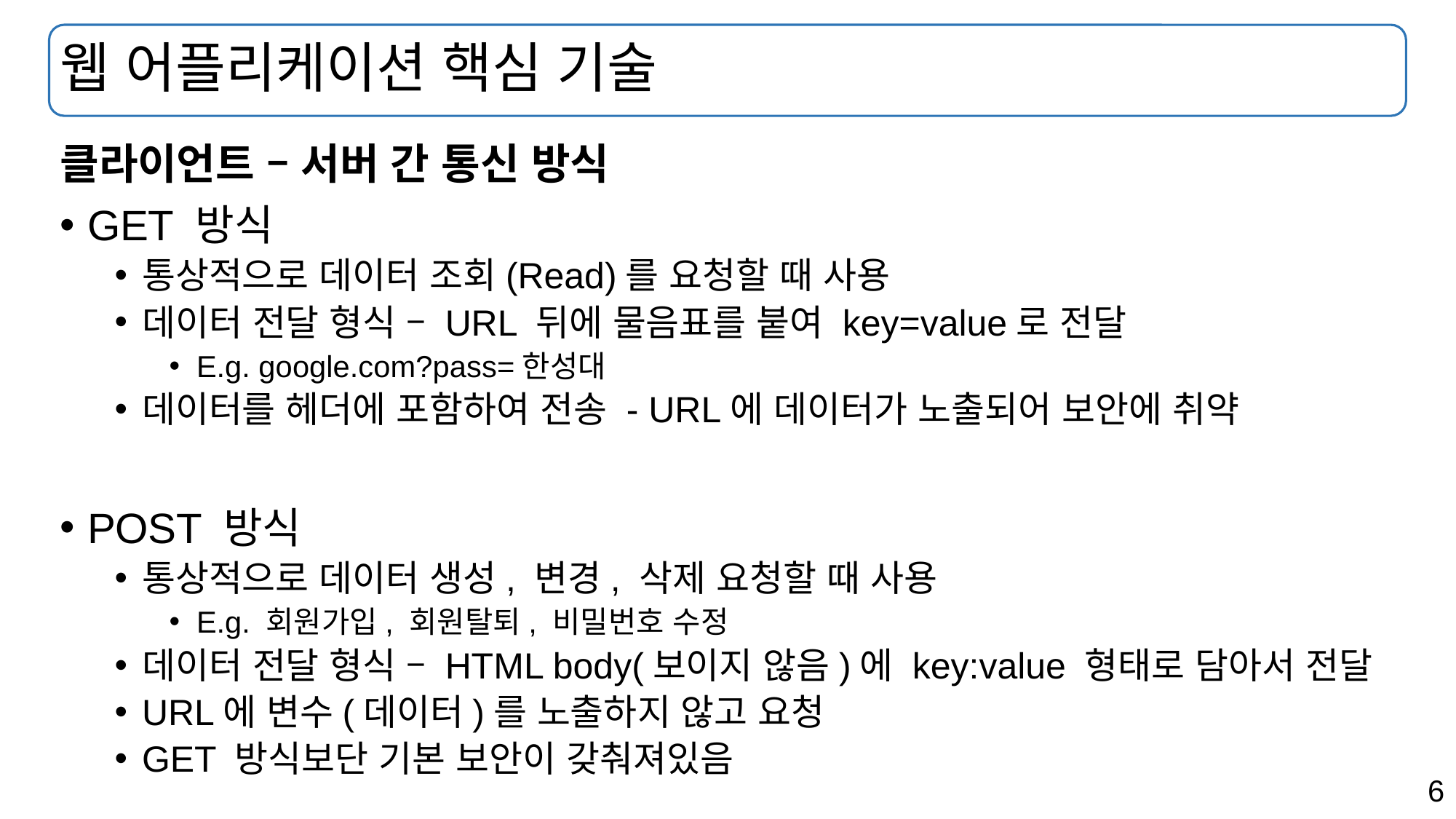

# 웹 어플리케이션 핵심 기술
클라이언트 – 서버 간 통신 방식
GET 방식
통상적으로 데이터 조회(Read)를 요청할 때 사용
데이터 전달 형식 – URL 뒤에 물음표를 붙여 key=value로 전달
E.g. google.com?pass=한성대
데이터를 헤더에 포함하여 전송 - URL에 데이터가 노출되어 보안에 취약

POST 방식
통상적으로 데이터 생성, 변경, 삭제 요청할 때 사용
E.g. 회원가입, 회원탈퇴, 비밀번호 수정
데이터 전달 형식 – HTML body(보이지 않음)에 key:value 형태로 담아서 전달
URL에 변수(데이터)를 노출하지 않고 요청
GET 방식보단 기본 보안이 갖춰져있음